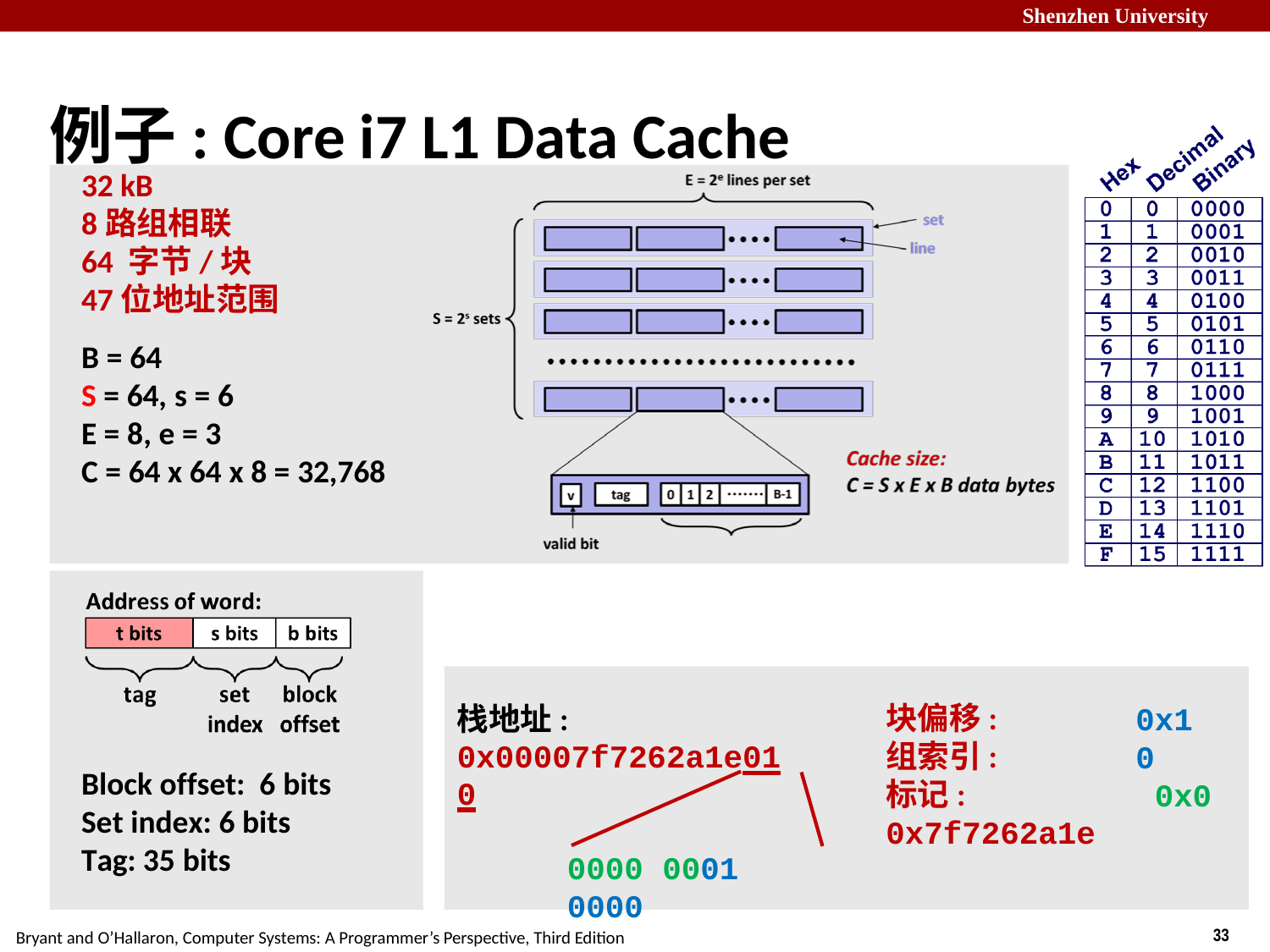

# 例子: Core i7 L1 Data Cache

32 kB
8路组相联
64 字节/块
47位地址范围
B = 64
S = 64, s = 6
E = 8, e = 3
C = 64 x 64 x 8 = 32,768

块偏移:
组索引:
标记:
0x10
0x0
栈地址:
0x00007f7262a1e010
Block offset:  6 bits Set index: 6 bits Tag: 35 bits

	0x7f7262a1e
0000 0001 0000